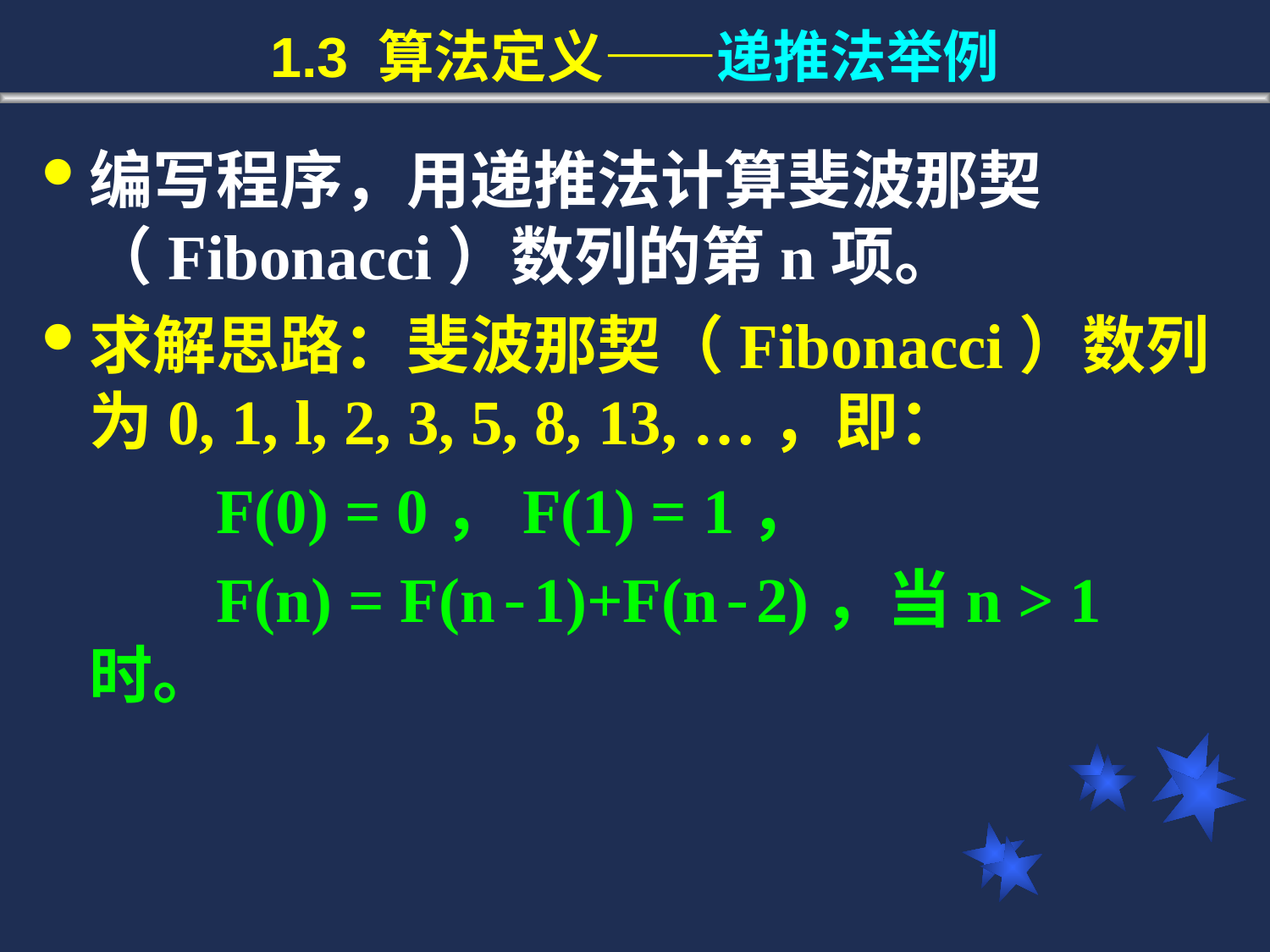

1.3 算法定义——递推法举例
编写程序，用递推法计算斐波那契（Fibonacci）数列的第n项。
求解思路：斐波那契（Fibonacci）数列为0, 1, l, 2, 3, 5, 8, 13, …，即：
    	F(0) = 0，F(1) = 1，
    	F(n) = F(n-1)+F(n-2)，当n > 1时。